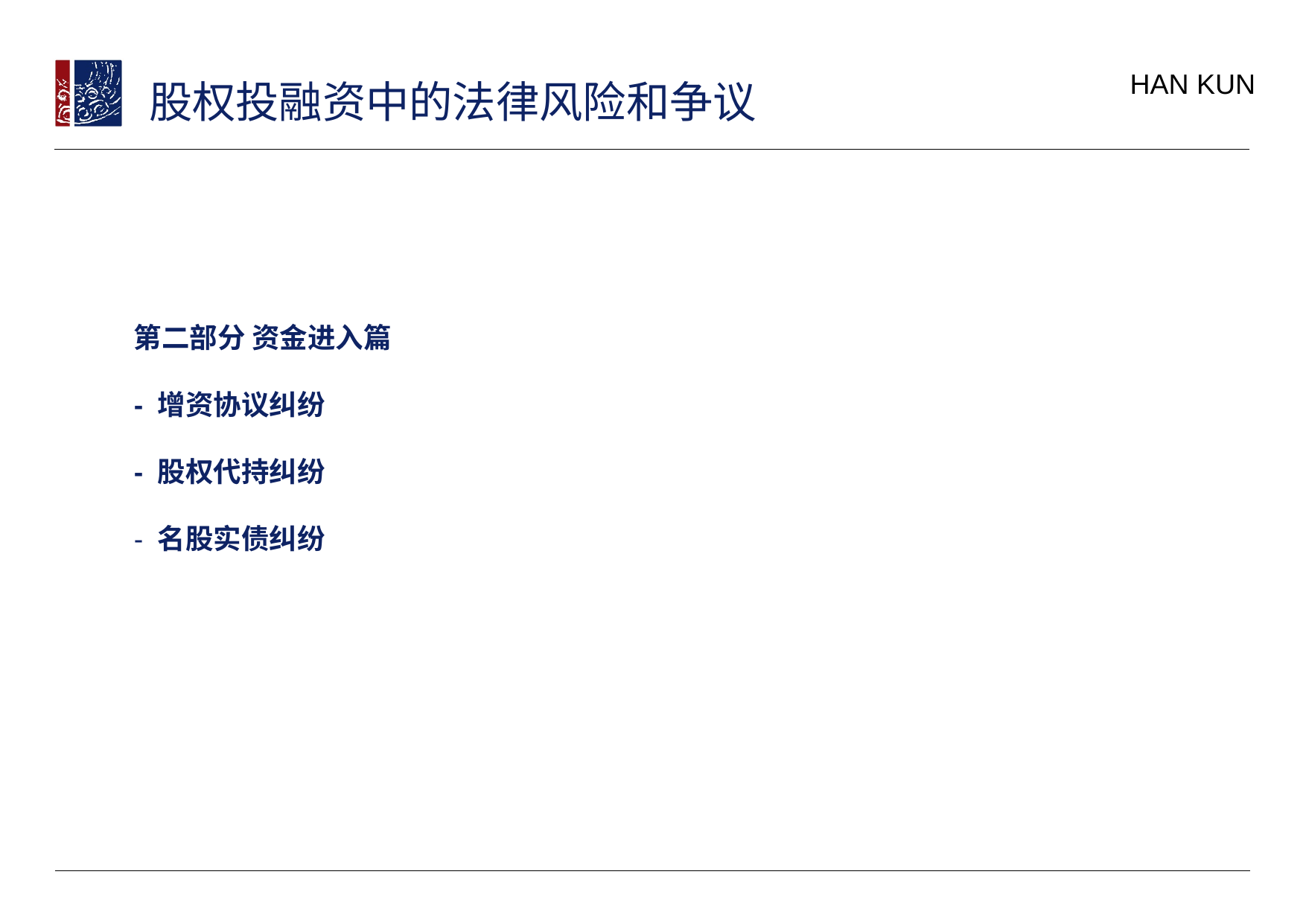

股权投融资中的法律风险和争议
# 第二部分 资金进入篇 - 增资协议纠纷 - 股权代持纠纷 - 名股实债纠纷